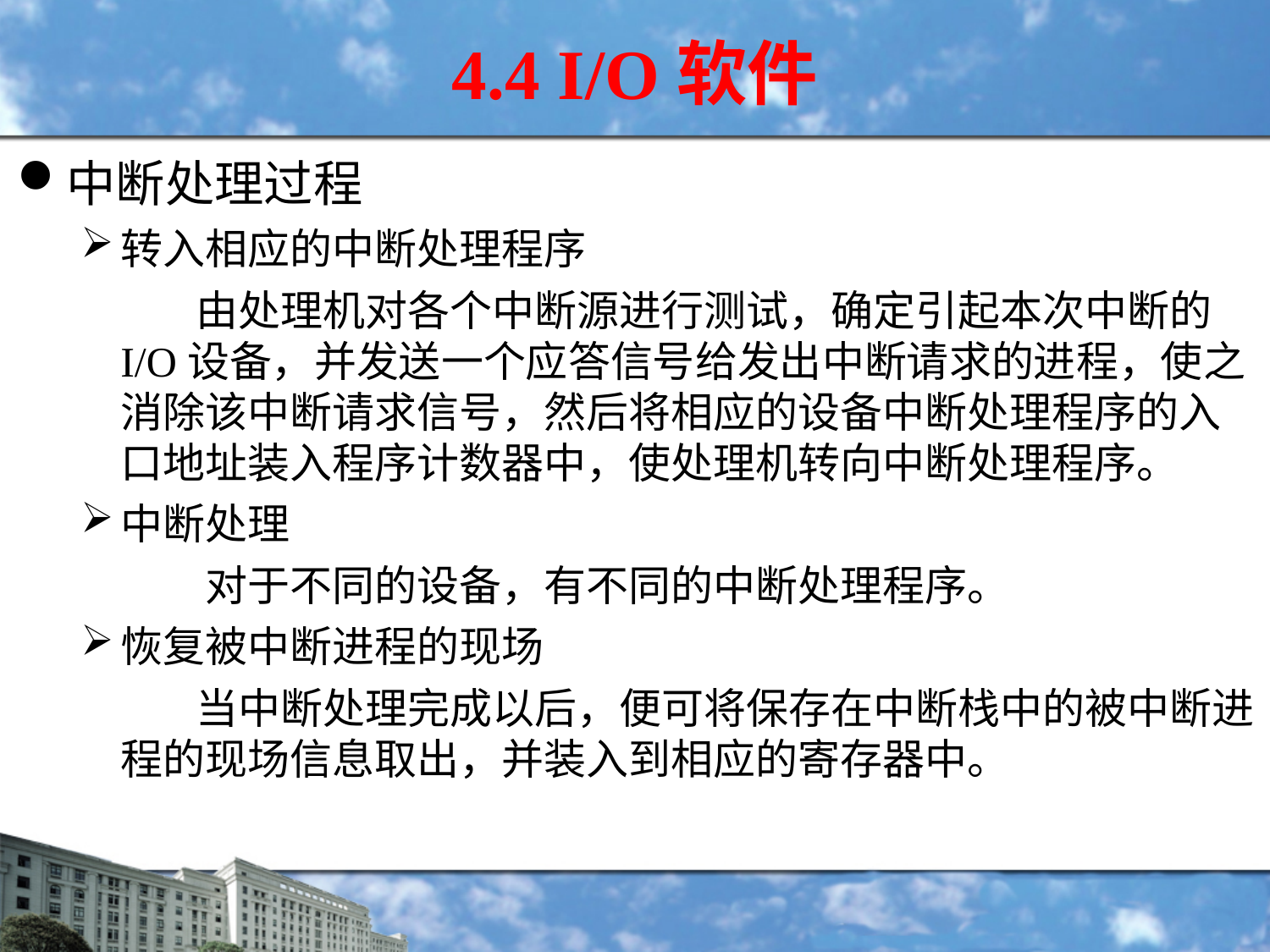

4.4 I/O软件
中断处理过程
转入相应的中断处理程序
           由处理机对各个中断源进行测试，确定引起本次中断的I/O设备，并发送一个应答信号给发出中断请求的进程，使之消除该中断请求信号，然后将相应的设备中断处理程序的入口地址装入程序计数器中，使处理机转向中断处理程序。
中断处理
            对于不同的设备，有不同的中断处理程序。
恢复被中断进程的现场
           当中断处理完成以后，便可将保存在中断栈中的被中断进程的现场信息取出，并装入到相应的寄存器中。